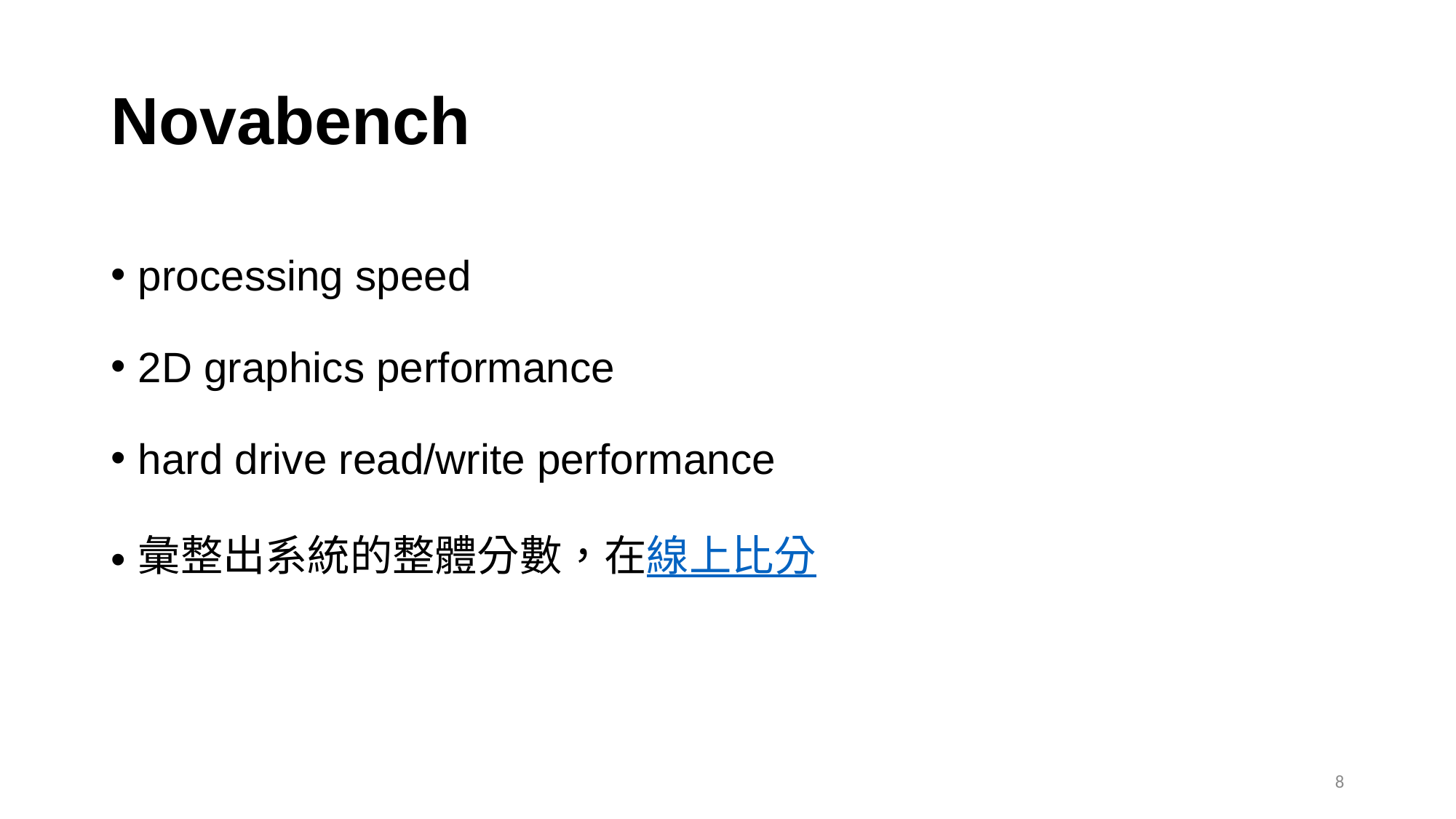

# Novabench
processing speed
2D graphics performance
hard drive read/write performance
彙整出系統的整體分數，在線上比分
8